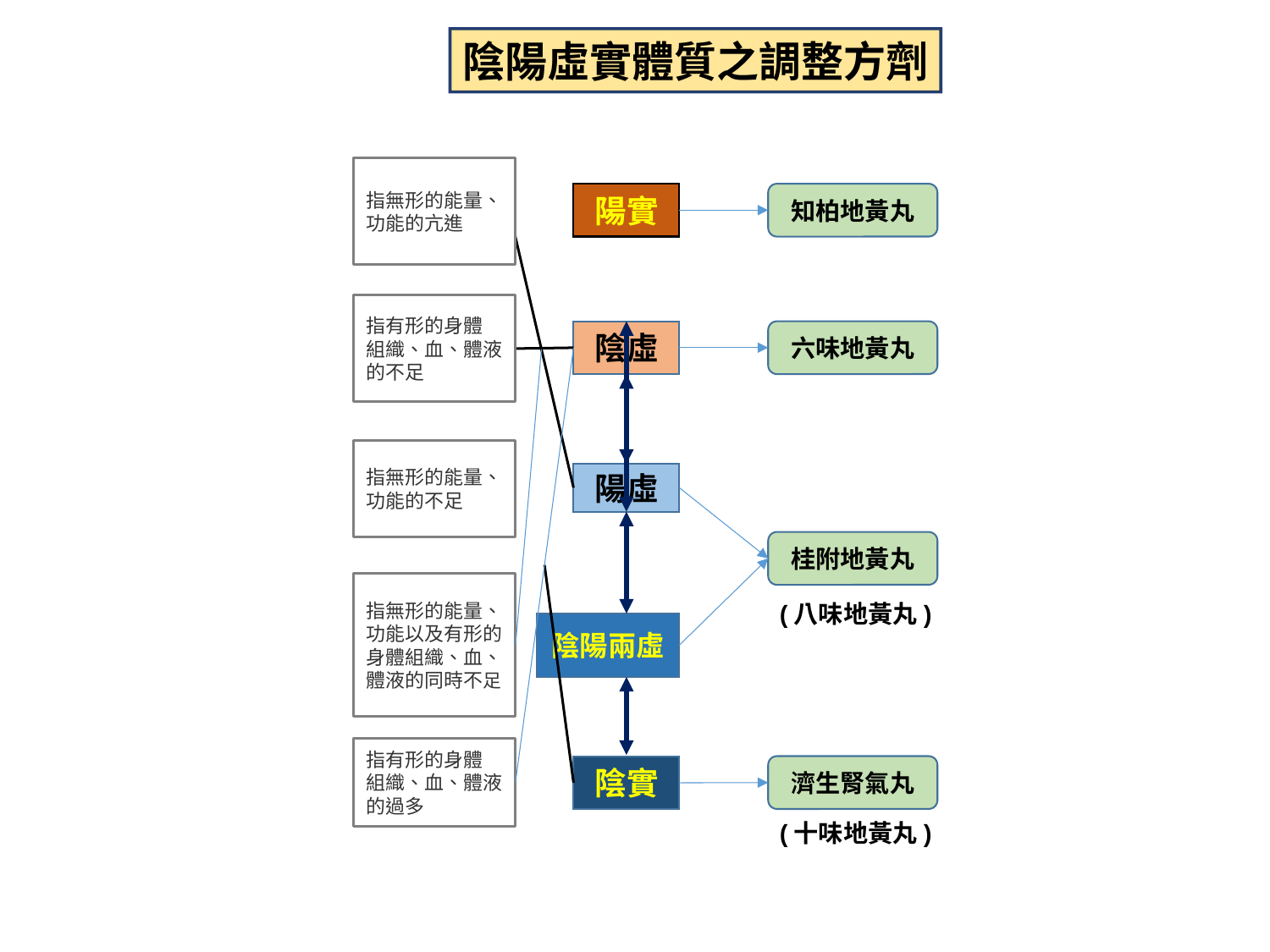

陰陽虛實體質之調整方劑
指無形的能量、
功能的亢進
陽實
知柏地黃丸
指有形的身體
組織、血、體液
的不足
陰虛
六味地黃丸
指無形的能量、
功能的不足
陽虛
桂附地黃丸
指無形的能量、
功能以及有形的
身體組織、血、
體液的同時不足
(八味地黃丸)
陰陽兩虛
指有形的身體
組織、血、體液
的過多
濟生腎氣丸
陰實
(十味地黃丸)